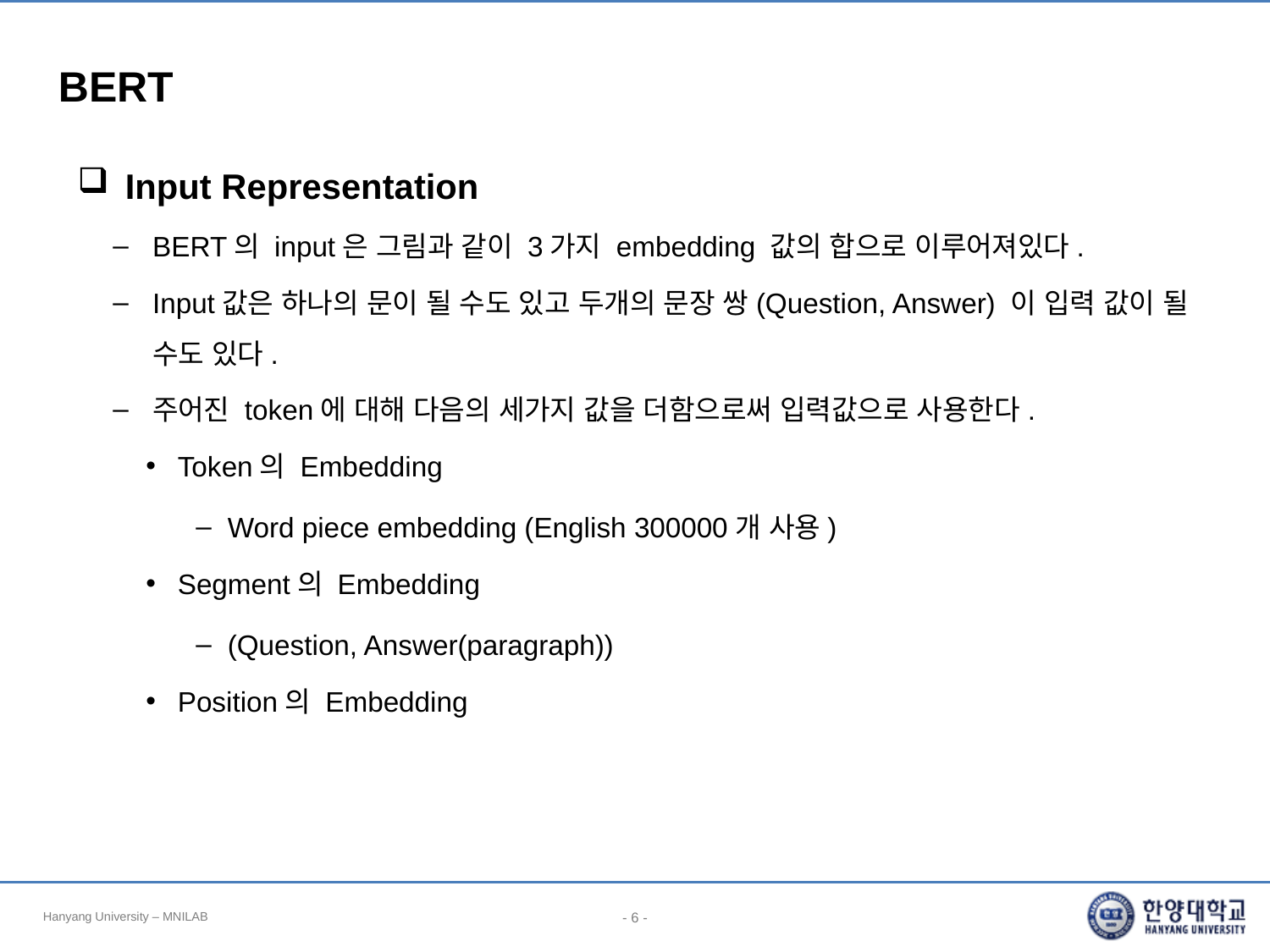

# BERT
Input Representation
BERT의 input은 그림과 같이 3가지 embedding 값의 합으로 이루어져있다.
Input값은 하나의 문이 될 수도 있고 두개의 문장 쌍(Question, Answer) 이 입력 값이 될 수도 있다.
주어진 token에 대해 다음의 세가지 값을 더함으로써 입력값으로 사용한다.
Token의 Embedding
Word piece embedding (English 300000개 사용)
Segment의 Embedding
(Question, Answer(paragraph))
Position의 Embedding

I. Select Device